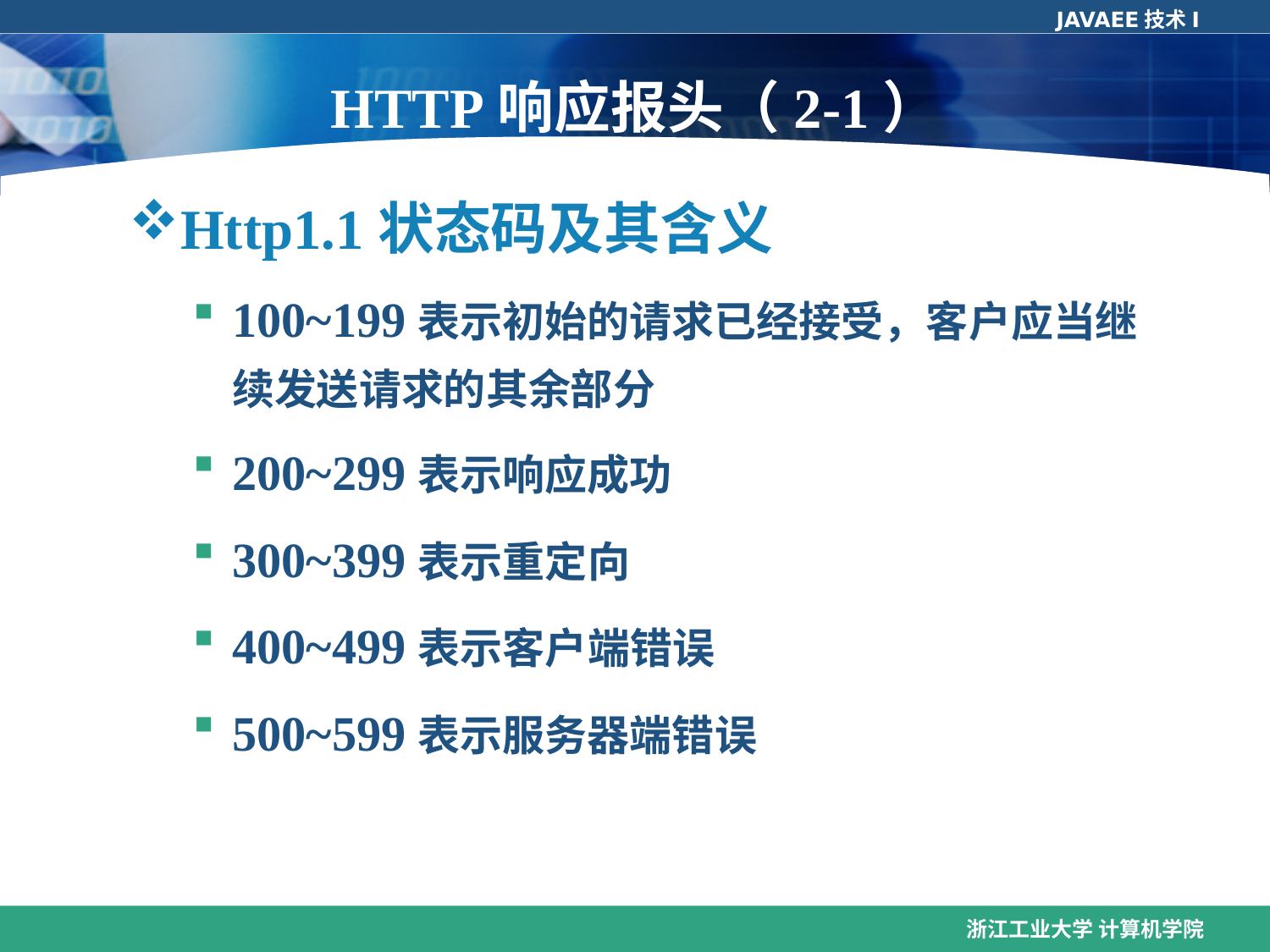

HTTP响应报头（2-1）
Http1.1状态码及其含义
100~199表示初始的请求已经接受，客户应当继续发送请求的其余部分
200~299表示响应成功
300~399表示重定向
400~499表示客户端错误
500~599表示服务器端错误